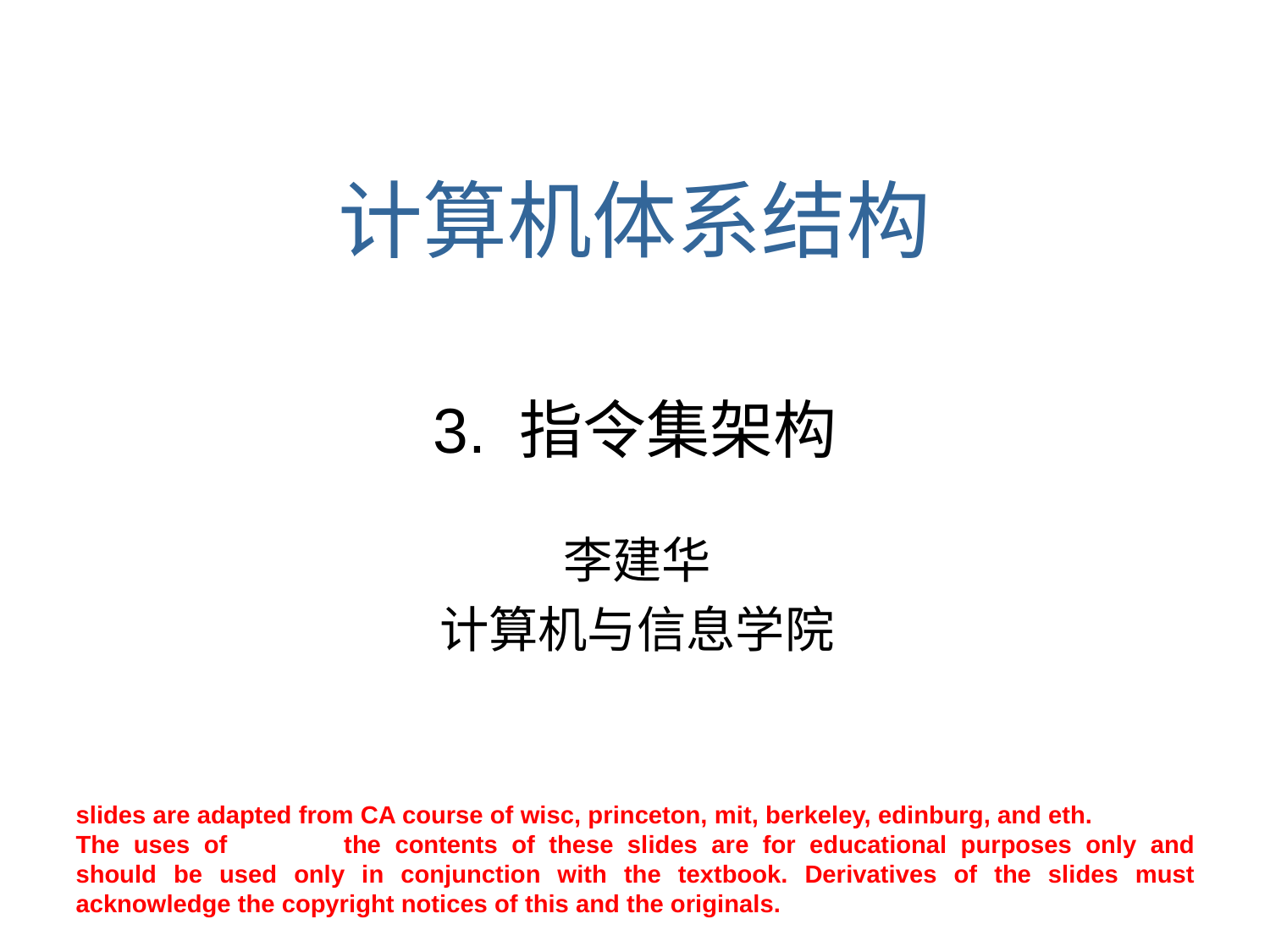

# 计算机体系结构
3. 指令集架构
李建华
计算机与信息学院
slides are adapted from CA course of wisc, princeton, mit, berkeley, edinburg, and eth.
The uses of	the contents of these slides are for educational purposes only and should be used only in conjunction with the textbook. Derivatives of the slides must acknowledge the copyright notices of this and the originals.